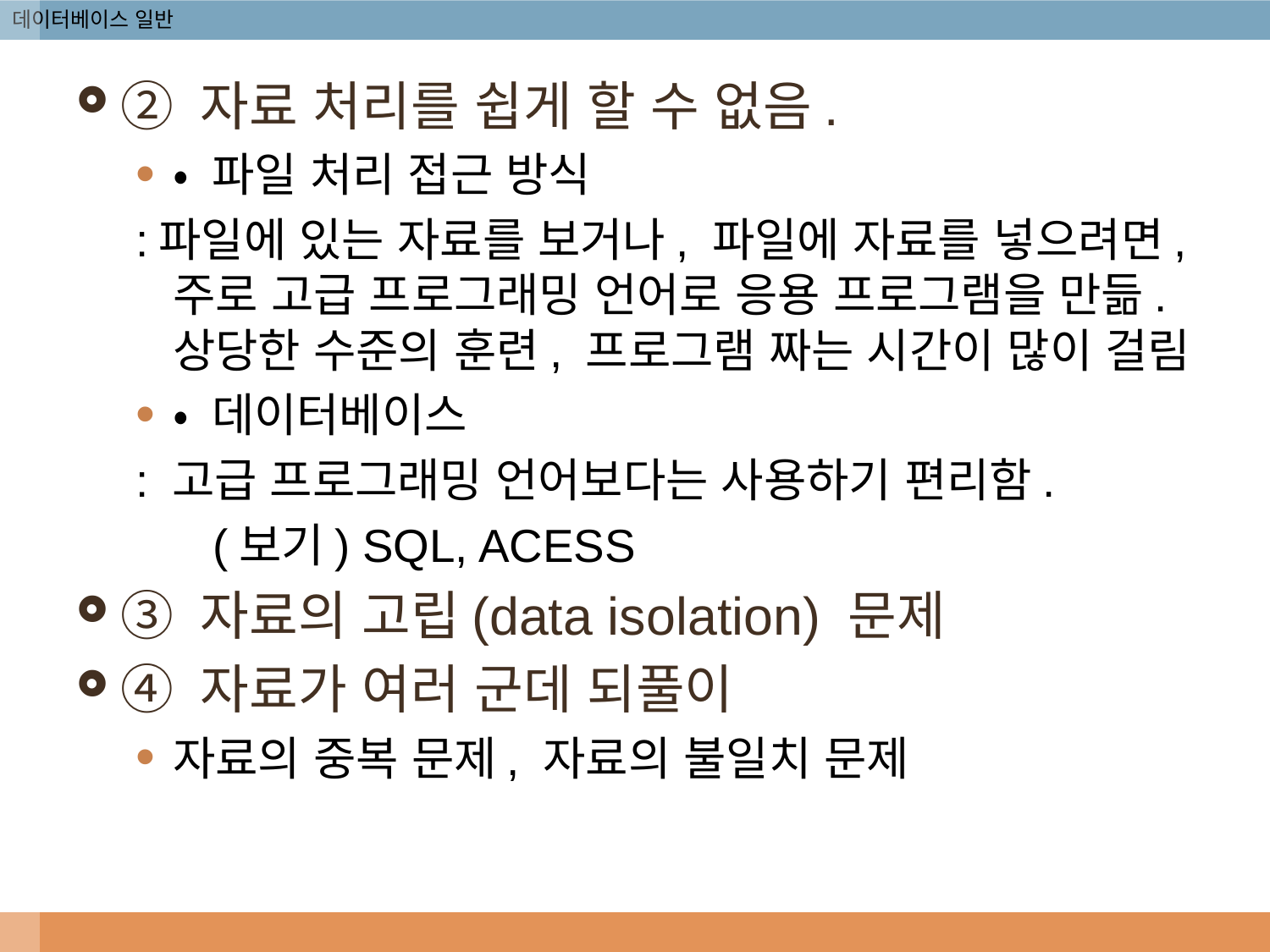

② 자료 처리를 쉽게 할 수 없음.
• 파일 처리 접근 방식
:파일에 있는 자료를 보거나, 파일에 자료를 넣으려면, 주로 고급 프로그래밍 언어로 응용 프로그램을 만듦. 상당한 수준의 훈련, 프로그램 짜는 시간이 많이 걸림
• 데이터베이스
: 고급 프로그래밍 언어보다는 사용하기 편리함.
      (보기) SQL, ACESS
③ 자료의 고립(data isolation) 문제
④ 자료가 여러 군데 되풀이
자료의 중복 문제, 자료의 불일치 문제